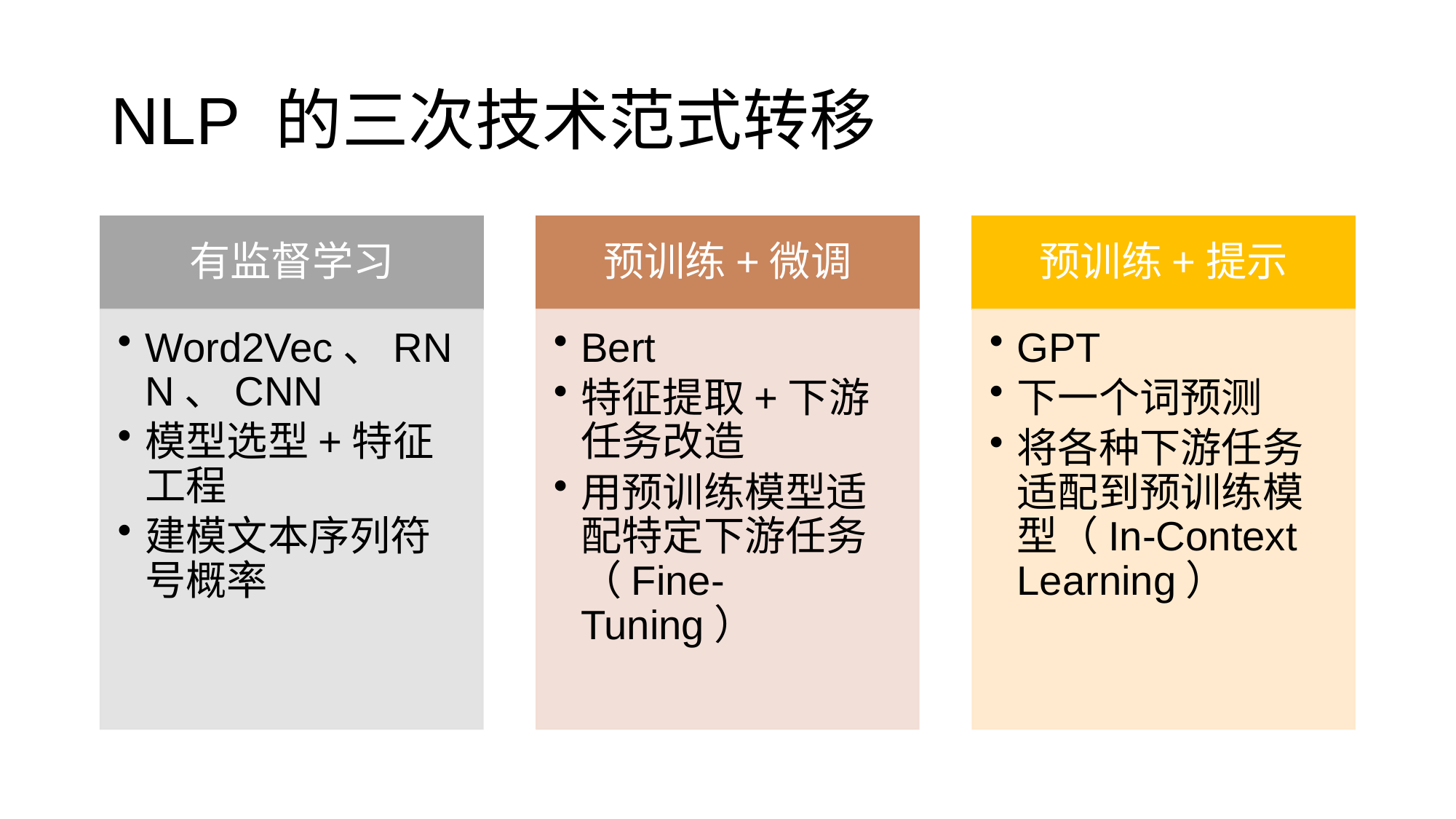

# NLP 的三次技术范式转移
有监督学习
Word2Vec、RNN、CNN
模型选型+特征工程
建模文本序列符号概率
预训练+微调
Bert
特征提取+下游任务改造
用预训练模型适配特定下游任务（Fine-Tuning）
预训练+提示
GPT
下一个词预测
将各种下游任务适配到预训练模型（In-Context Learning）